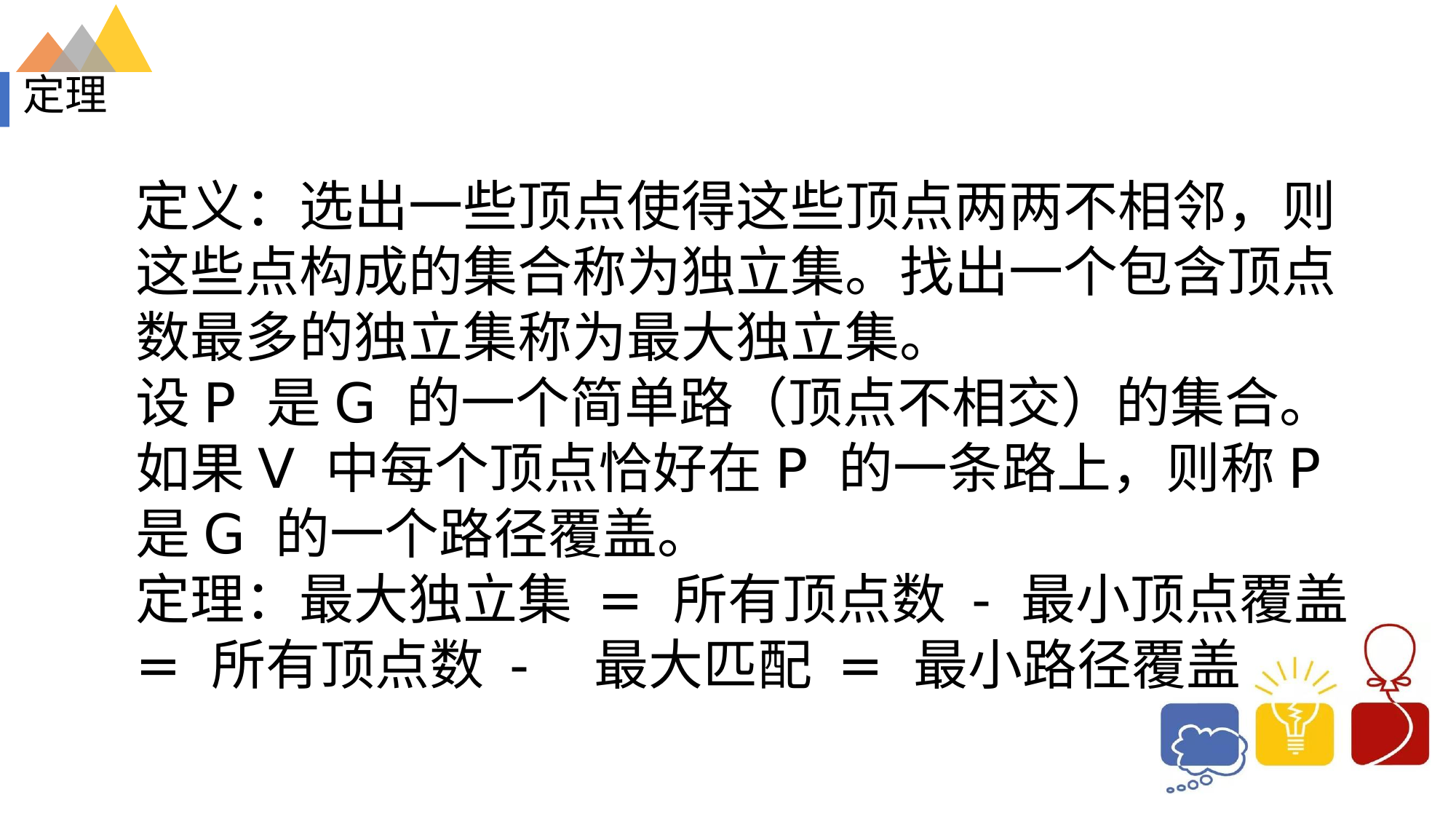

定理
定义：选出一些顶点使得这些顶点两两不相邻，则这些点构成的集合称为独立集。找出一个包含顶点数最多的独立集称为最大独立集。
设P 是G 的一个简单路（顶点不相交）的集合。如果V 中每个顶点恰好在P 的一条路上，则称P是G 的一个路径覆盖。
定理：最大独立集 = 所有顶点数 - 最小顶点覆盖 = 所有顶点数 -   最大匹配 = 最小路径覆盖